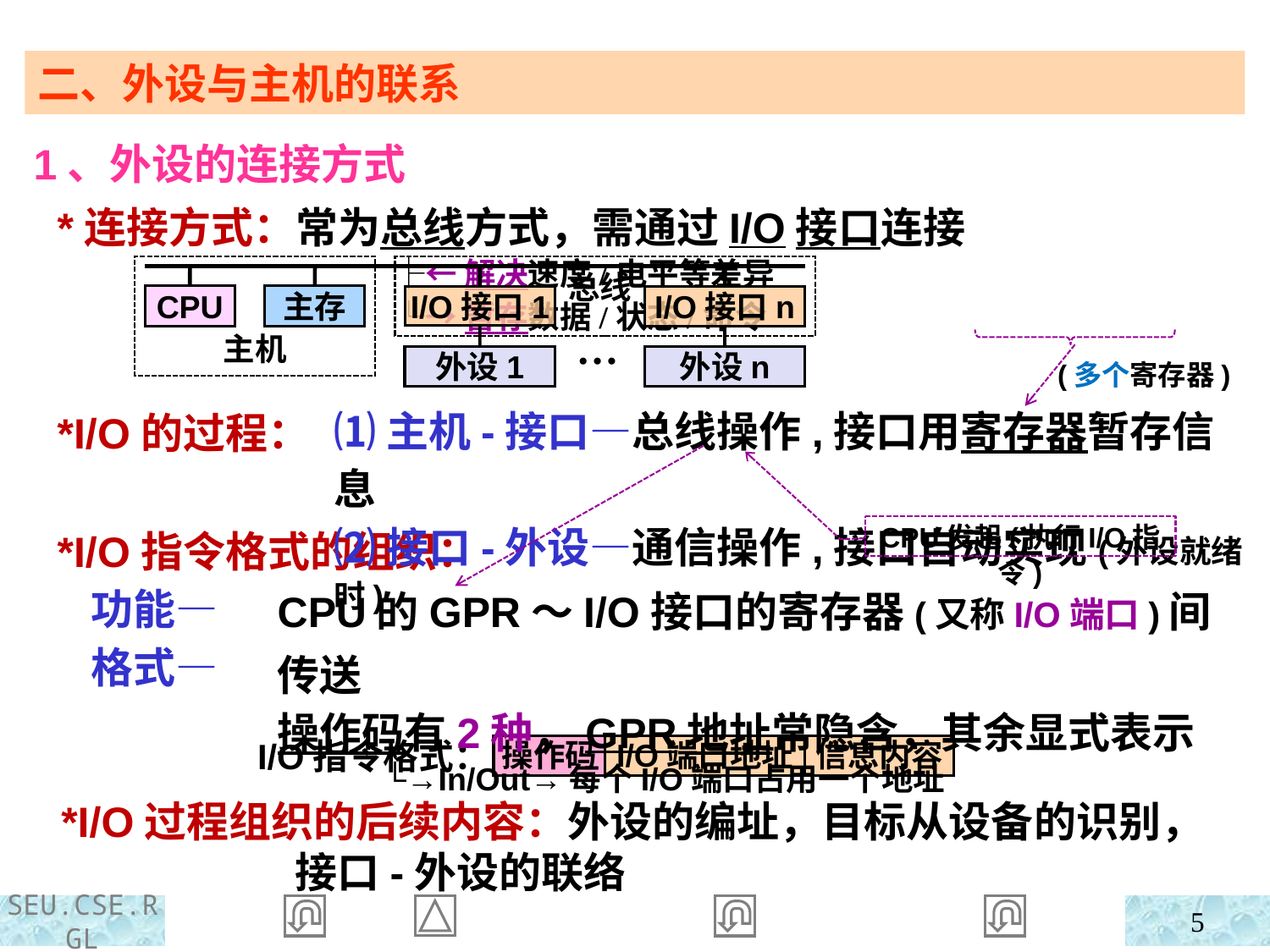

二、外设与主机的联系
1、外设的连接方式
  *连接方式：常为总线方式，需通过I/O接口连接
                                                  ├←解决速度/电平等差异
                                                  └→暂存数据/状态/命令

  *I/O的过程：

  *I/O指令格式的组织：
     功能—
     格式—

总线
CPU
主存
I/O接口1
I/O接口n
…
主机
外设1
外设n

(多个寄存器)
⑴主机-接口—总线操作,接口用寄存器暂存信息
⑵接口-外设—通信操作,接口自动实现(外设就绪时)
CPU发起(执行I/O指令)
CPU的GPR～I/O接口的寄存器(又称I/O端口)间传送
操作码有2种，GPR地址常隐含，其余显式表示
            └→In/Out→每个I/O端口占用一个地址
I/O指令格式：
操作码
I/O端口地址
信息内容
  *I/O过程组织的后续内容：外设的编址，目标从设备的识别，
                          接口-外设的联络

5